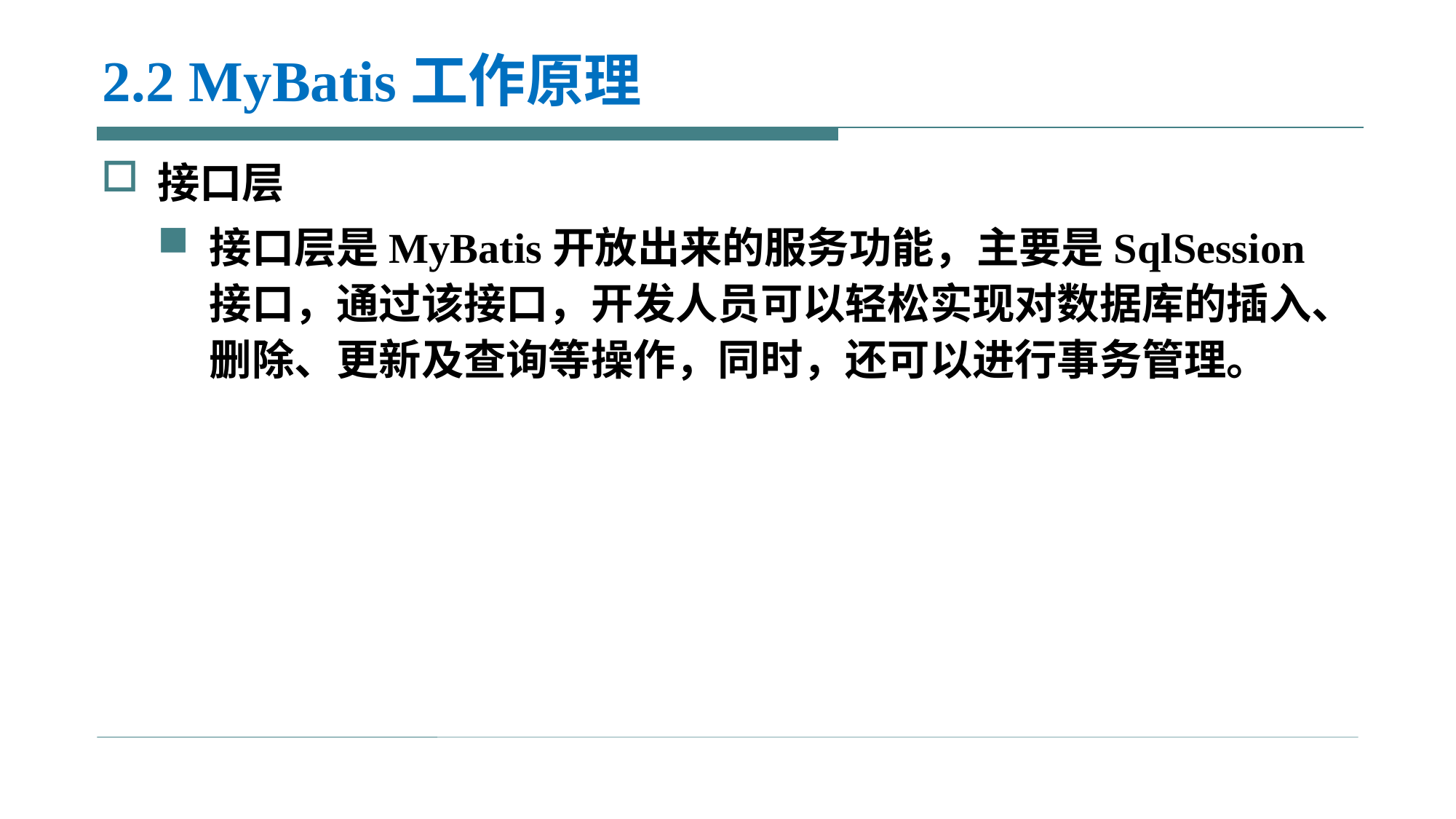

# 2.2 MyBatis工作原理
接口层
接口层是MyBatis开放出来的服务功能，主要是SqlSession接口，通过该接口，开发人员可以轻松实现对数据库的插入、删除、更新及查询等操作，同时，还可以进行事务管理。
12